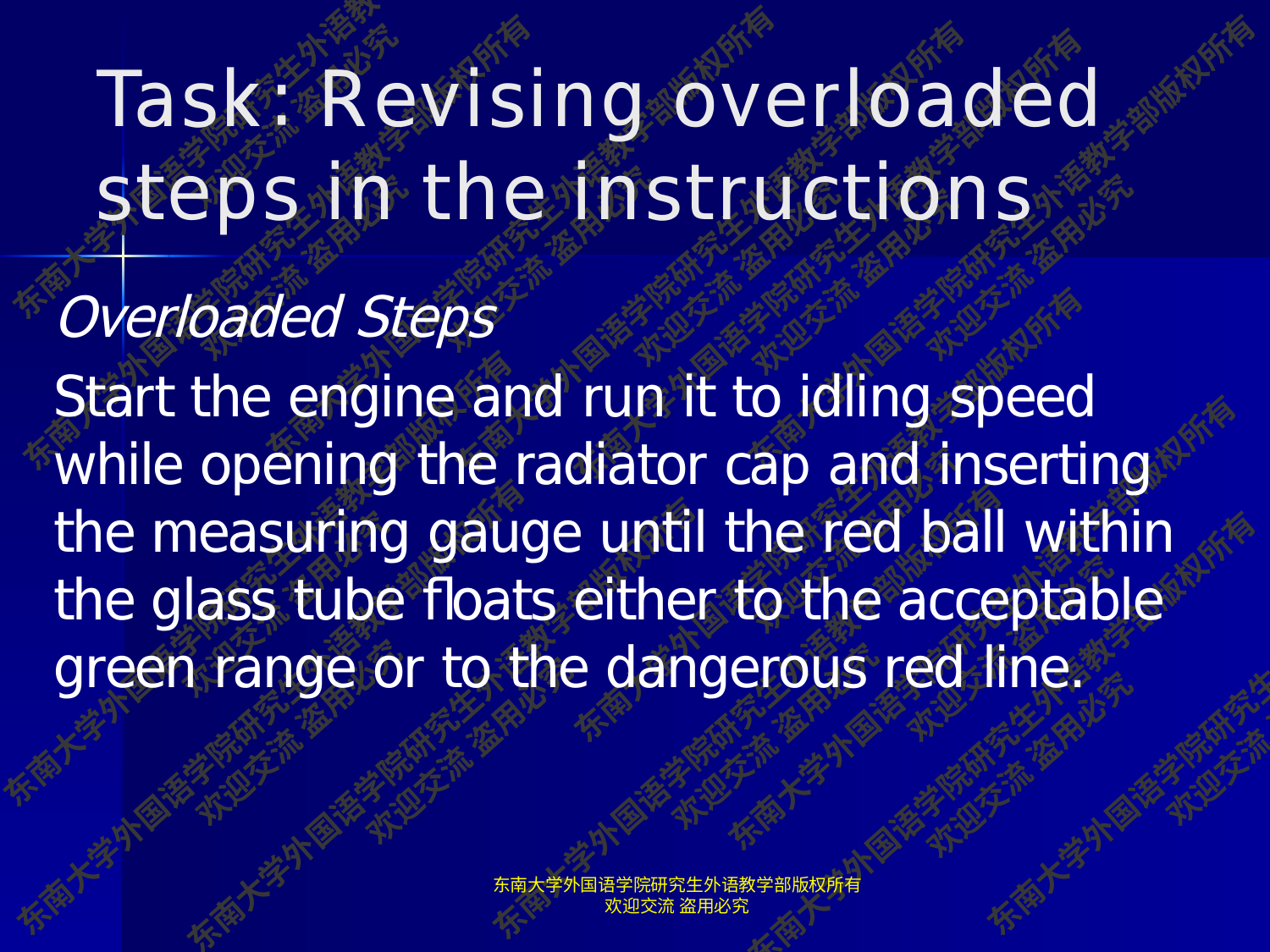

# Task: Revising overloaded steps in the instructions
Overloaded Steps
Start the engine and run it to idling speed while opening the radiator cap and inserting the measuring gauge until the red ball within the glass tube floats either to the acceptable green range or to the dangerous red line.
东南大学外国语学院研究生外语教学部版权所有 欢迎交流 盗用必究